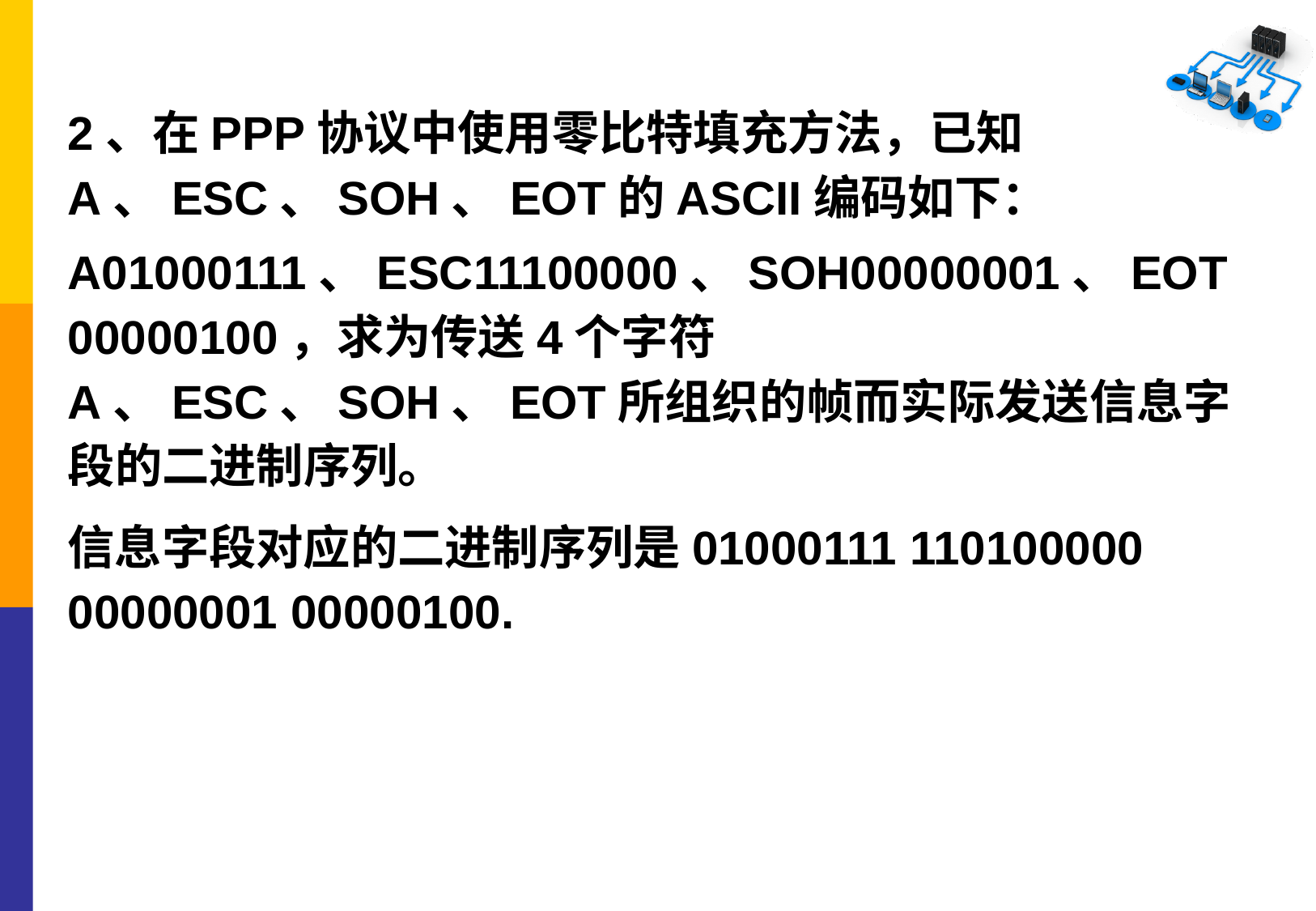

2、在PPP协议中使用零比特填充方法，已知A、ESC、SOH、EOT的ASCII编码如下：
A01000111、ESC11100000、SOH00000001、EOT00000100，求为传送4个字符A、ESC、SOH、EOT所组织的帧而实际发送信息字段的二进制序列。
信息字段对应的二进制序列是01000111 110100000 00000001 00000100.